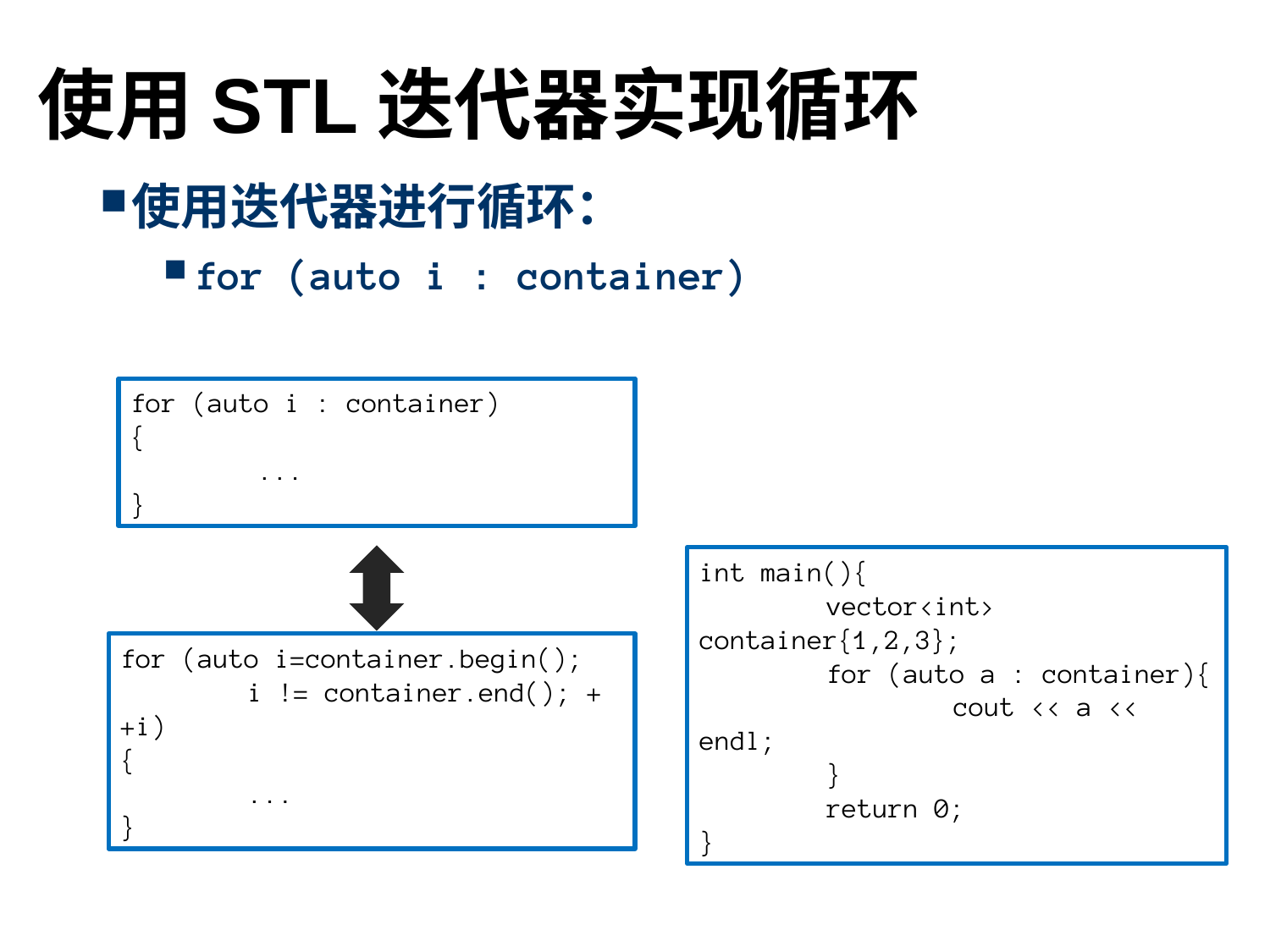

# 使用STL迭代器实现循环
使用迭代器进行循环：
for (auto i : container)
for (auto i : container)
{
	...
}

int main(){
	vector<int> container{1,2,3};
	for (auto a : container){
		cout << a << endl;
	}
	return 0;
}
for (auto i=container.begin();
	i != container.end(); ++i)
{
	...
}
66